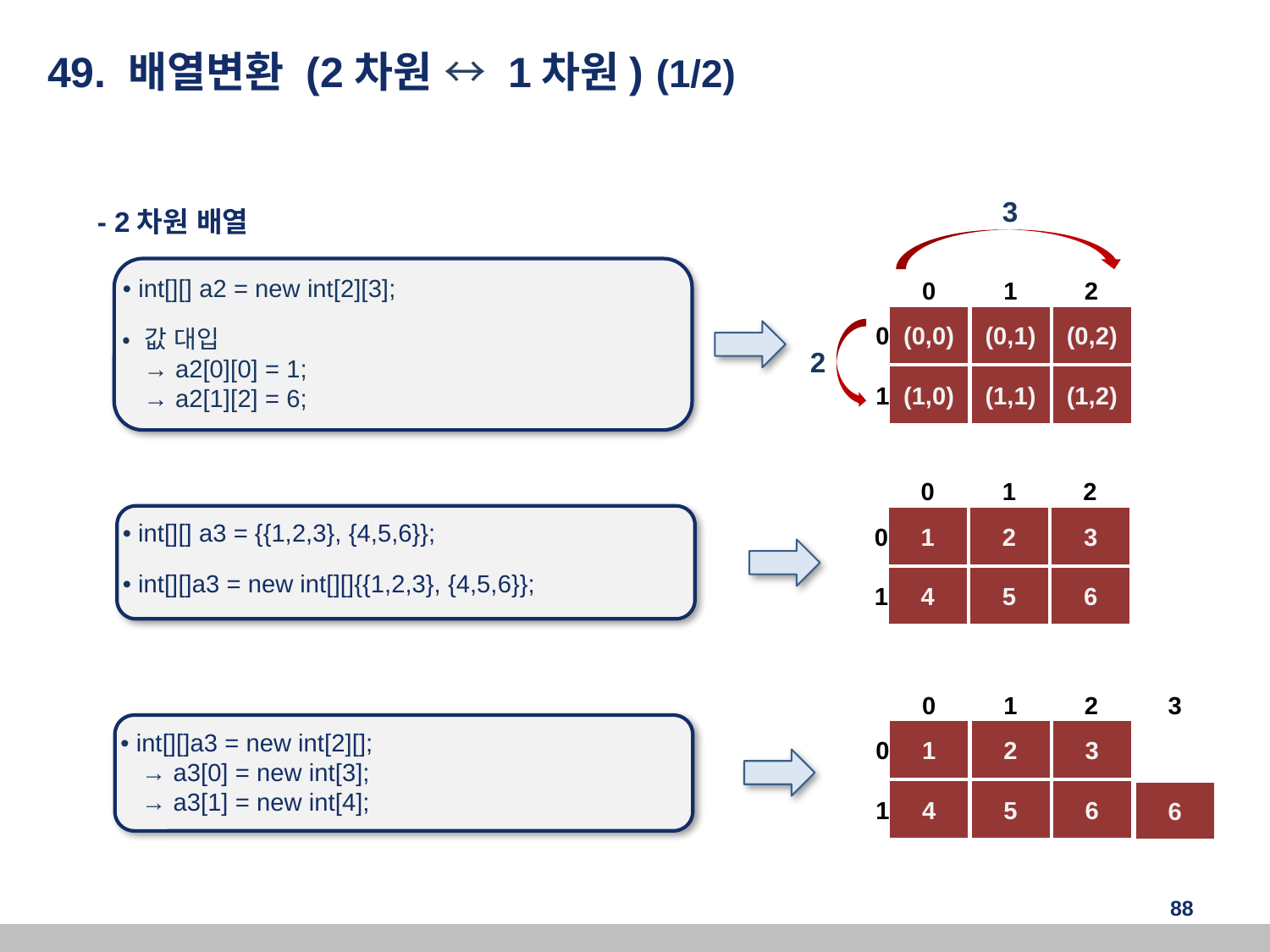

49. 배열변환 (2차원 ↔ 1차원) (1/2)
3

0
1
2
0
(0,0)
(0,1)
(0,2)
(1,0)
(1,1)
(1,2)
1

2
• int[][] a2 = new int[2][3];

• 값 대입
   → a2[0][0] = 1;
   → a2[1][2] = 6;

- 2차원 배열
0
1
2
0
1
2
3
4
5
6
1
• int[][] a3 = {{1,2,3}, {4,5,6}};

• int[][]a3 = new int[][]{{1,2,3}, {4,5,6}};

0
1
2
3
0
1
2
3
4
5
6
6
1
• int[][]a3 = new int[2][];
   → a3[0] = new int[3];
   → a3[1] = new int[4];

88